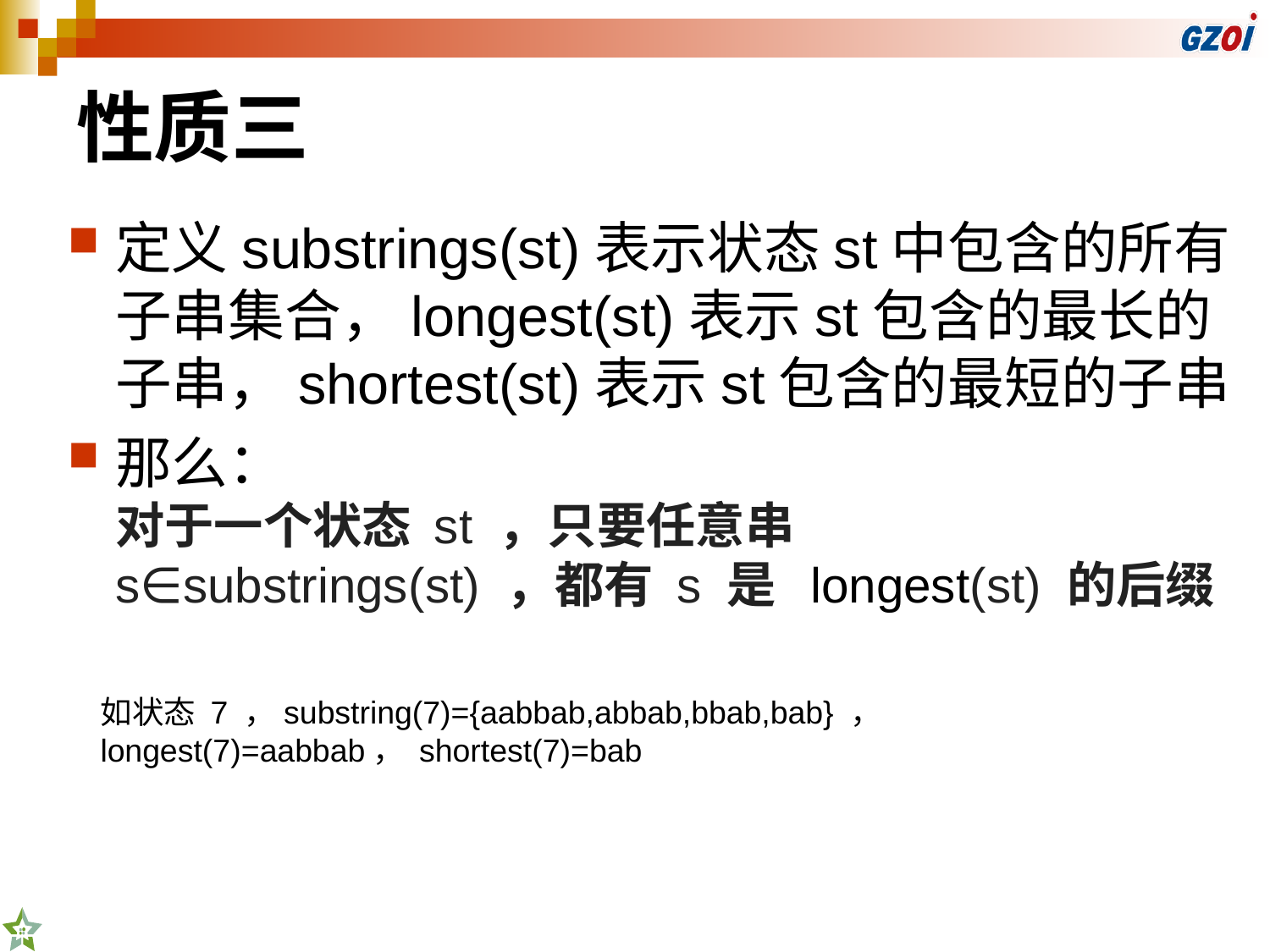

# 性质三
定义substrings(st)表示状态st中包含的所有子串集合，longest(st)表示st包含的最长的子串，shortest(st)表示st包含的最短的子串
那么：
对于一个状态 st ，只要任意串s∈substrings(st) ，都有 s 是  longest(st) 的后缀

如状态 7 ，substring(7)={aabbab,abbab,bbab,bab} ， longest(7)=aabbab， shortest(7)=bab